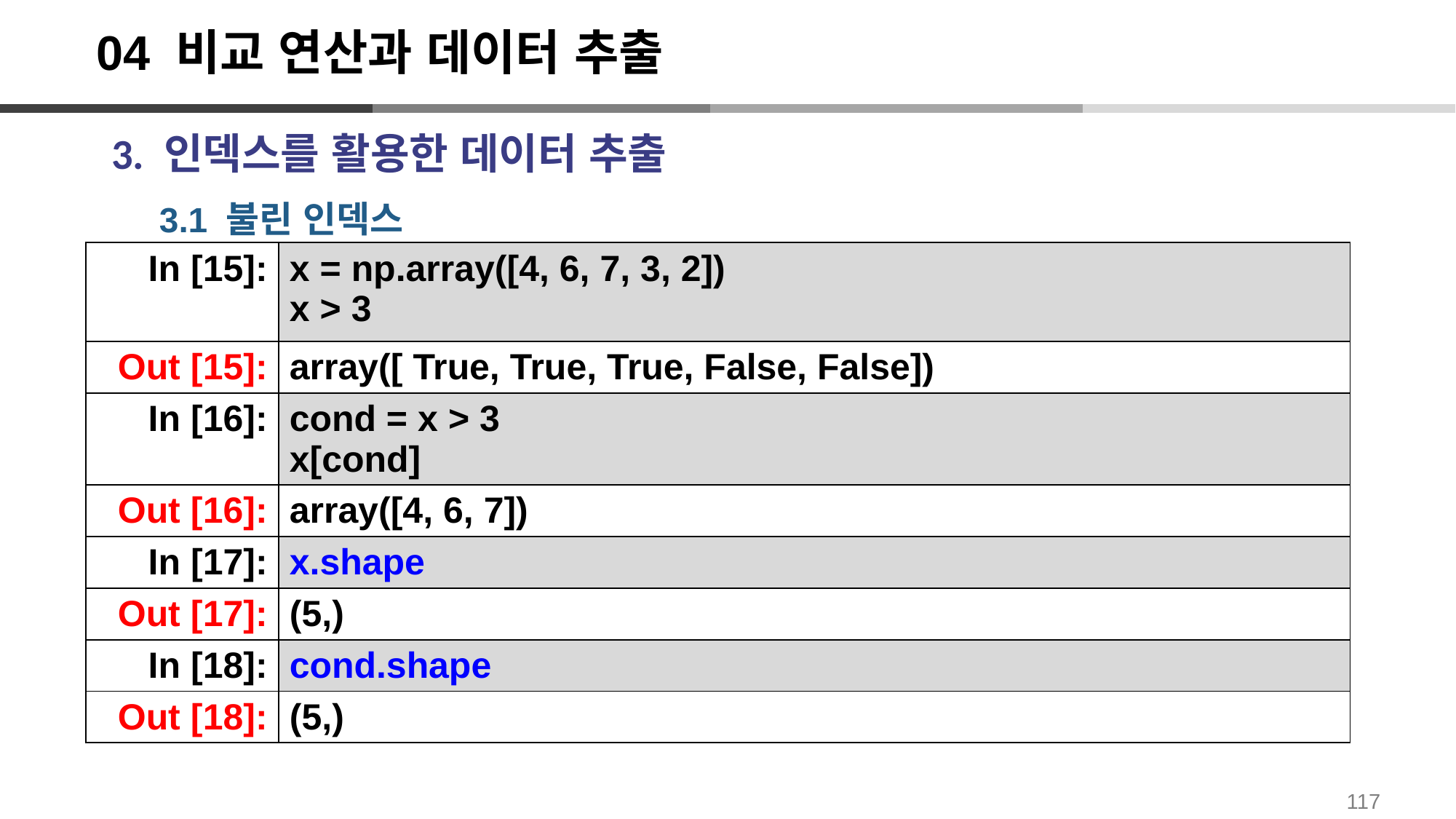

# 04 비교 연산과 데이터 추출
3. 인덱스를 활용한 데이터 추출
3.1 불린 인덱스

| In [15]: | x = np.array([4, 6, 7, 3, 2]) x > 3 |
| --- | --- |
| Out [15]: | array([ True, True, True, False, False]) |
| In [16]: | cond = x > 3 x[cond] |
| Out [16]: | array([4, 6, 7]) |
| In [17]: | x.shape |
| Out [17]: | (5,) |
| In [18]: | cond.shape |
| Out [18]: | (5,) |